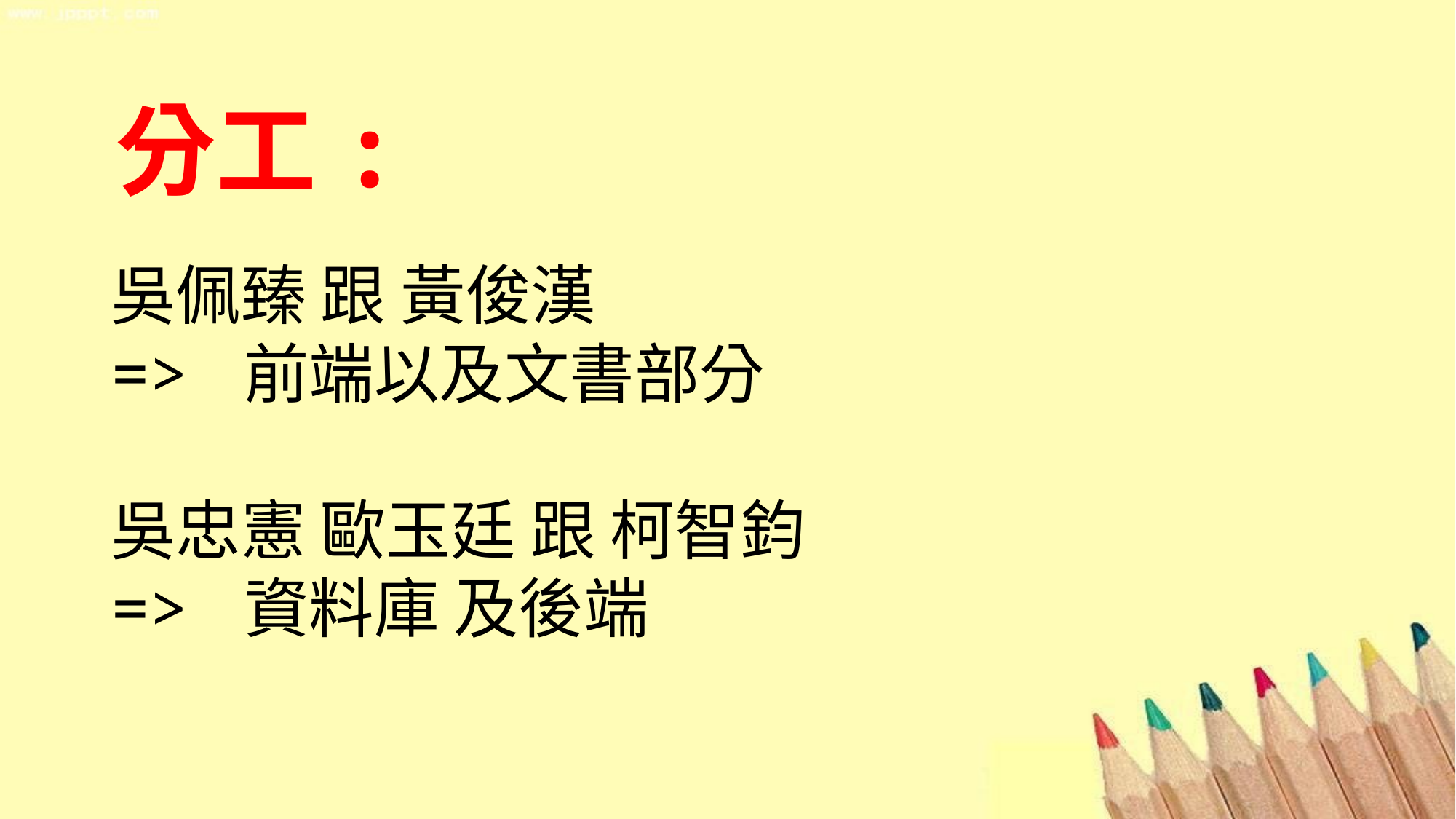

分工:
吳佩臻 跟 黃俊漢
=> 前端以及文書部分
吳忠憲 歐玉廷 跟 柯智鈞
=> 資料庫 及後端